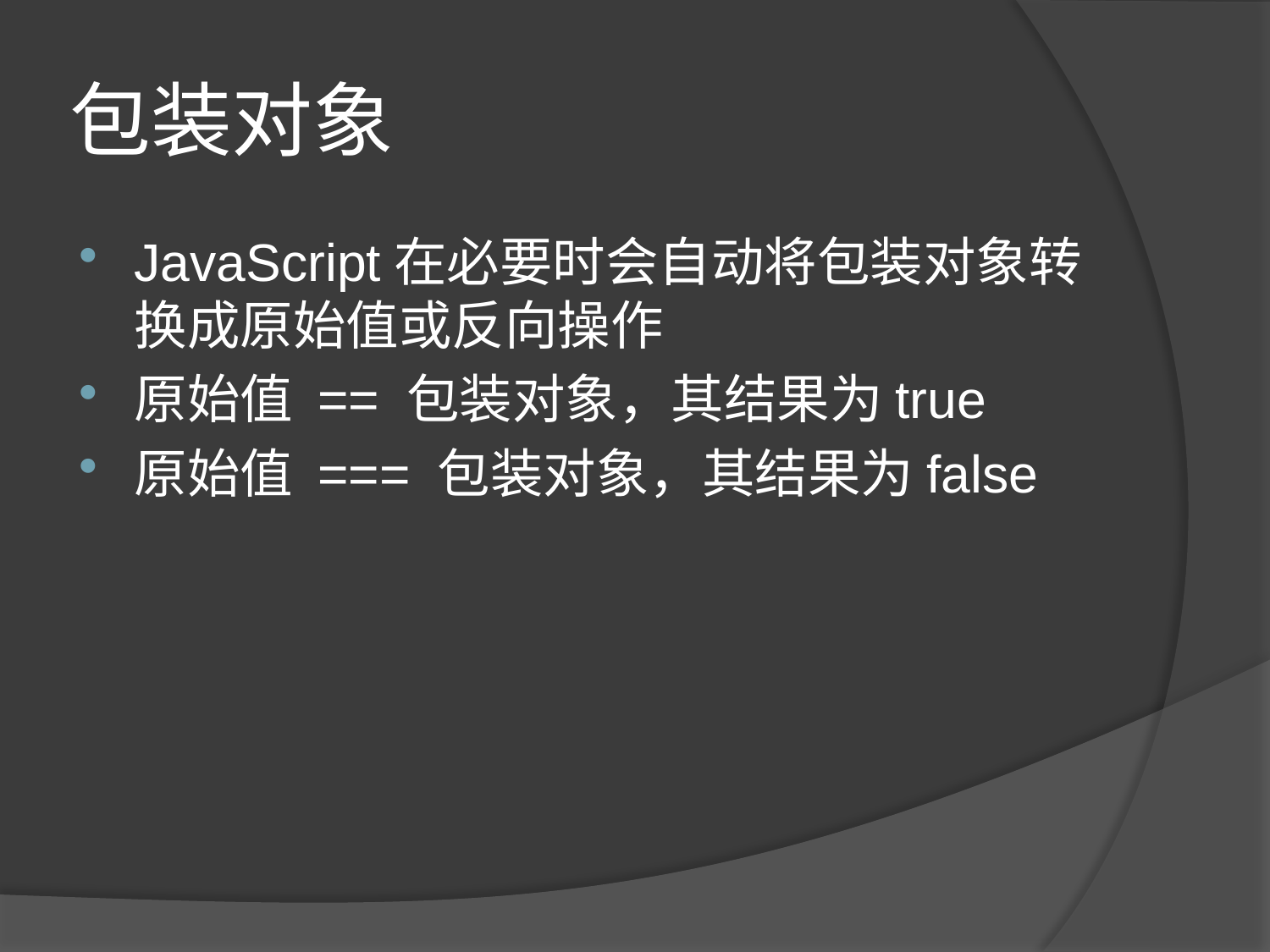

# 包装对象
JavaScript在必要时会自动将包装对象转换成原始值或反向操作
原始值 == 包装对象，其结果为true
原始值 === 包装对象，其结果为false